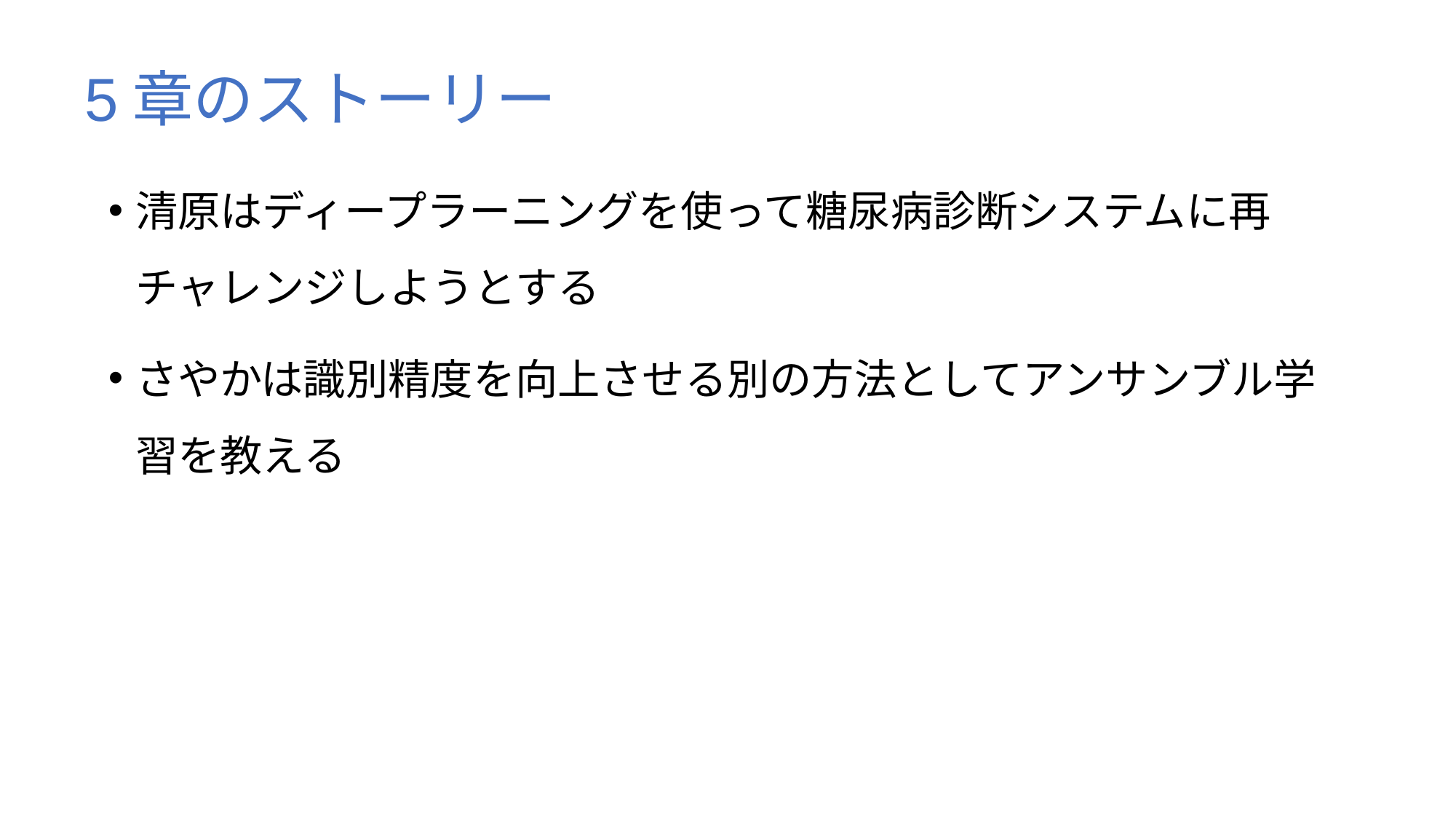

# 5章のストーリー
清原はディープラーニングを使って糖尿病診断システムに再チャレンジしようとする
さやかは識別精度を向上させる別の方法としてアンサンブル学習を教える